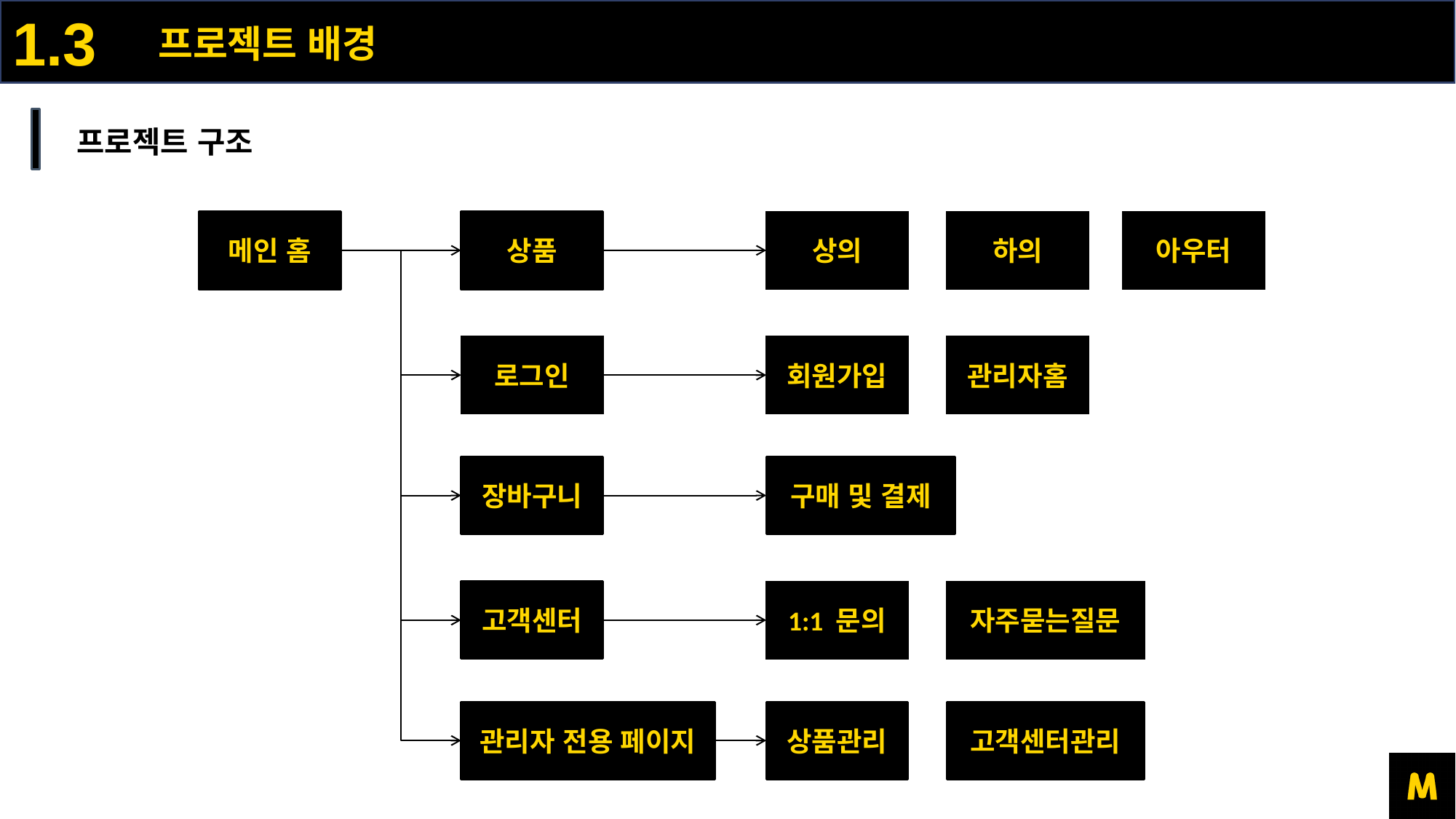

1.3
프로젝트 배경

프로젝트 구조

상품
상의
하의
아우터
메인 홈
로그인
회원가입
관리자홈
장바구니
구매 및 결제
고객센터
1:1 문의
자주묻는질문
관리자 전용 페이지
상품관리
고객센터관리